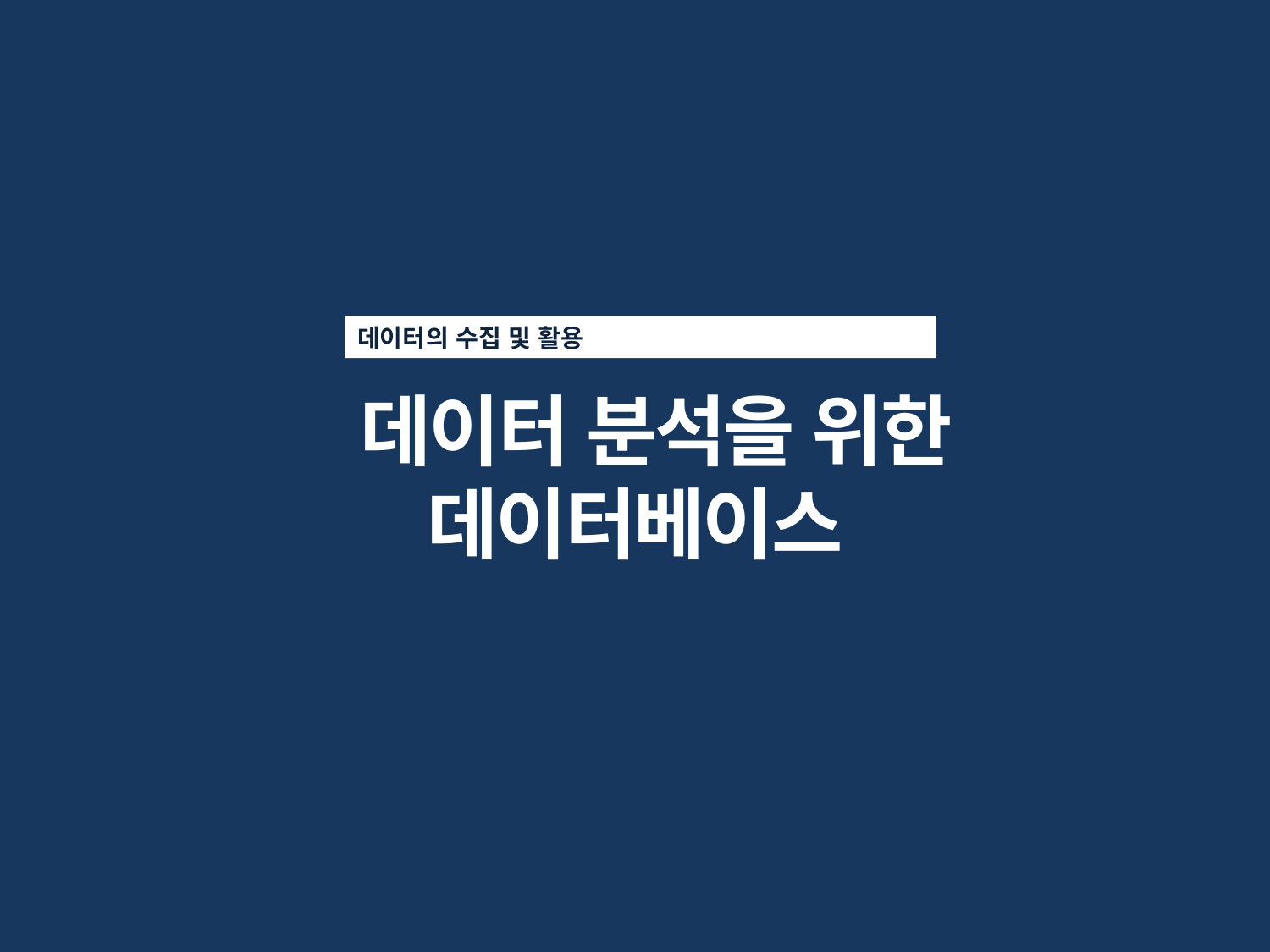

데이터의 수집 및 활용
 데이터 분석을 위한 데이터베이스